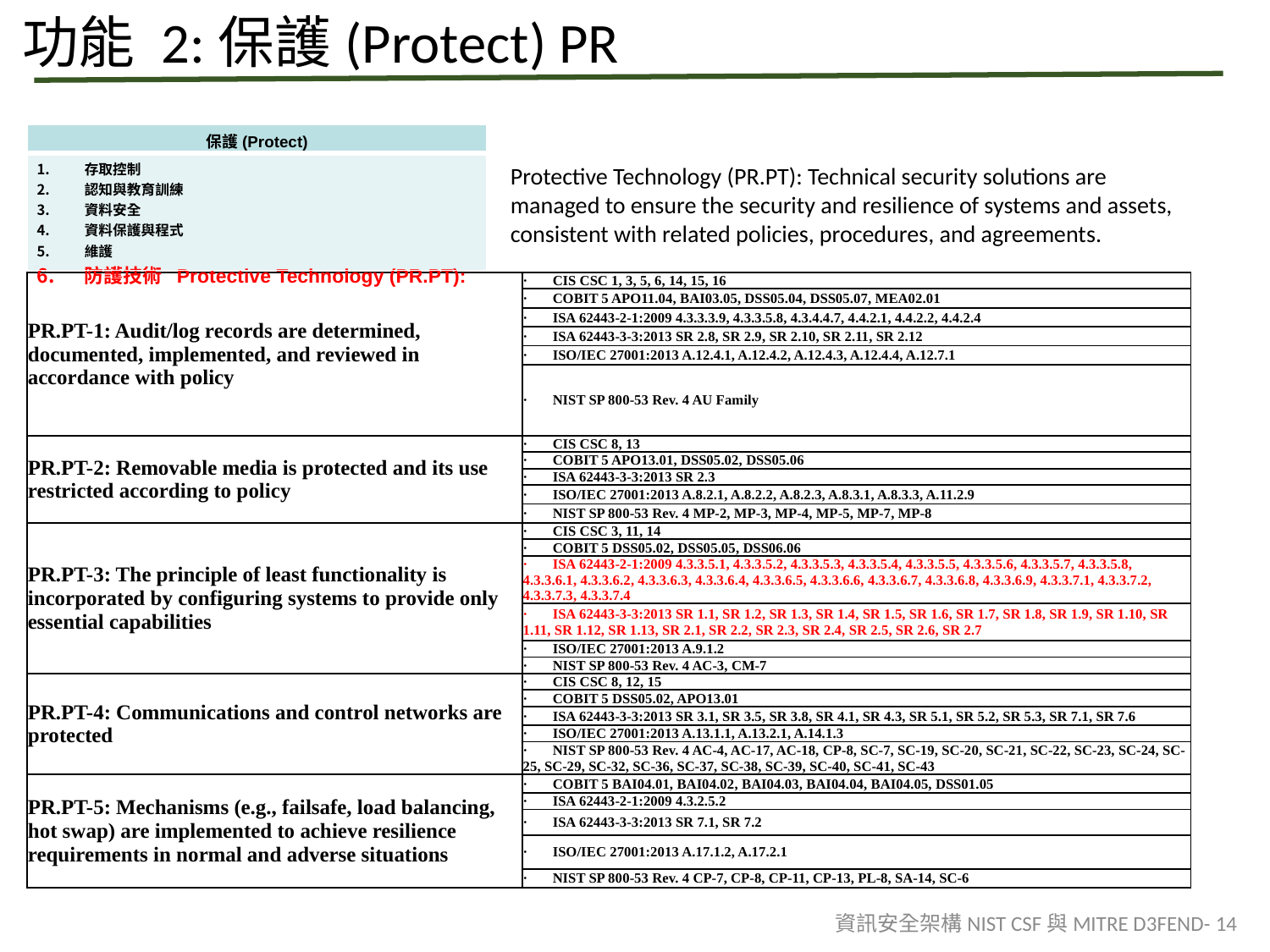

功能 2:保護(Protect) PR
| 保護(Protect) |
| --- |
| 存取控制 認知與教育訓練 資料安全 資料保護與程式 維護 防護技術 Protective Technology (PR.PT): |
Protective Technology (PR.PT): Technical security solutions are managed to ensure the security and resilience of systems and assets, consistent with related policies, procedures, and agreements.
| PR.PT-1: Audit/log records are determined, documented, implemented, and reviewed in accordance with policy | ·       CIS CSC 1, 3, 5, 6, 14, 15, 16 |
| --- | --- |
|  | ·       COBIT 5 APO11.04, BAI03.05, DSS05.04, DSS05.07, MEA02.01 |
|  | ·       ISA 62443-2-1:2009 4.3.3.3.9, 4.3.3.5.8, 4.3.4.4.7, 4.4.2.1, 4.4.2.2, 4.4.2.4 |
|  | ·       ISA 62443-3-3:2013 SR 2.8, SR 2.9, SR 2.10, SR 2.11, SR 2.12 |
|  | ·       ISO/IEC 27001:2013 A.12.4.1, A.12.4.2, A.12.4.3, A.12.4.4, A.12.7.1 |
|  | ·       NIST SP 800-53 Rev. 4 AU Family |
| PR.PT-2: Removable media is protected and its use restricted according to policy | ·       CIS CSC 8, 13 |
|  | ·       COBIT 5 APO13.01, DSS05.02, DSS05.06 |
|  | ·       ISA 62443-3-3:2013 SR 2.3 |
|  | ·       ISO/IEC 27001:2013 A.8.2.1, A.8.2.2, A.8.2.3, A.8.3.1, A.8.3.3, A.11.2.9 |
|  | ·       NIST SP 800-53 Rev. 4 MP-2, MP-3, MP-4, MP-5, MP-7, MP-8 |
| PR.PT-3: The principle of least functionality is incorporated by configuring systems to provide only essential capabilities | ·       CIS CSC 3, 11, 14 |
|  | ·       COBIT 5 DSS05.02, DSS05.05, DSS06.06 |
|  | ·       ISA 62443-2-1:2009 4.3.3.5.1, 4.3.3.5.2, 4.3.3.5.3, 4.3.3.5.4, 4.3.3.5.5, 4.3.3.5.6, 4.3.3.5.7, 4.3.3.5.8, 4.3.3.6.1, 4.3.3.6.2, 4.3.3.6.3, 4.3.3.6.4, 4.3.3.6.5, 4.3.3.6.6, 4.3.3.6.7, 4.3.3.6.8, 4.3.3.6.9, 4.3.3.7.1, 4.3.3.7.2, 4.3.3.7.3, 4.3.3.7.4 |
|  | ·       ISA 62443-3-3:2013 SR 1.1, SR 1.2, SR 1.3, SR 1.4, SR 1.5, SR 1.6, SR 1.7, SR 1.8, SR 1.9, SR 1.10, SR 1.11, SR 1.12, SR 1.13, SR 2.1, SR 2.2, SR 2.3, SR 2.4, SR 2.5, SR 2.6, SR 2.7 |
|  | ·       ISO/IEC 27001:2013 A.9.1.2 |
|  | ·       NIST SP 800-53 Rev. 4 AC-3, CM-7 |
| PR.PT-4: Communications and control networks are protected | ·       CIS CSC 8, 12, 15 |
|  | ·       COBIT 5 DSS05.02, APO13.01 |
|  | ·       ISA 62443-3-3:2013 SR 3.1, SR 3.5, SR 3.8, SR 4.1, SR 4.3, SR 5.1, SR 5.2, SR 5.3, SR 7.1, SR 7.6 |
|  | ·       ISO/IEC 27001:2013 A.13.1.1, A.13.2.1, A.14.1.3 |
|  | ·       NIST SP 800-53 Rev. 4 AC-4, AC-17, AC-18, CP-8, SC-7, SC-19, SC-20, SC-21, SC-22, SC-23, SC-24, SC-25, SC-29, SC-32, SC-36, SC-37, SC-38, SC-39, SC-40, SC-41, SC-43 |
| PR.PT-5: Mechanisms (e.g., failsafe, load balancing, hot swap) are implemented to achieve resilience requirements in normal and adverse situations | ·       COBIT 5 BAI04.01, BAI04.02, BAI04.03, BAI04.04, BAI04.05, DSS01.05 |
|  | ·       ISA 62443-2-1:2009 4.3.2.5.2 |
|  | ·       ISA 62443-3-3:2013 SR 7.1, SR 7.2 |
|  | ·       ISO/IEC 27001:2013 A.17.1.2, A.17.2.1 |
|  | ·       NIST SP 800-53 Rev. 4 CP-7, CP-8, CP-11, CP-13, PL-8, SA-14, SC-6 |
資訊安全架構NIST CSF與MITRE D3FEND- 14